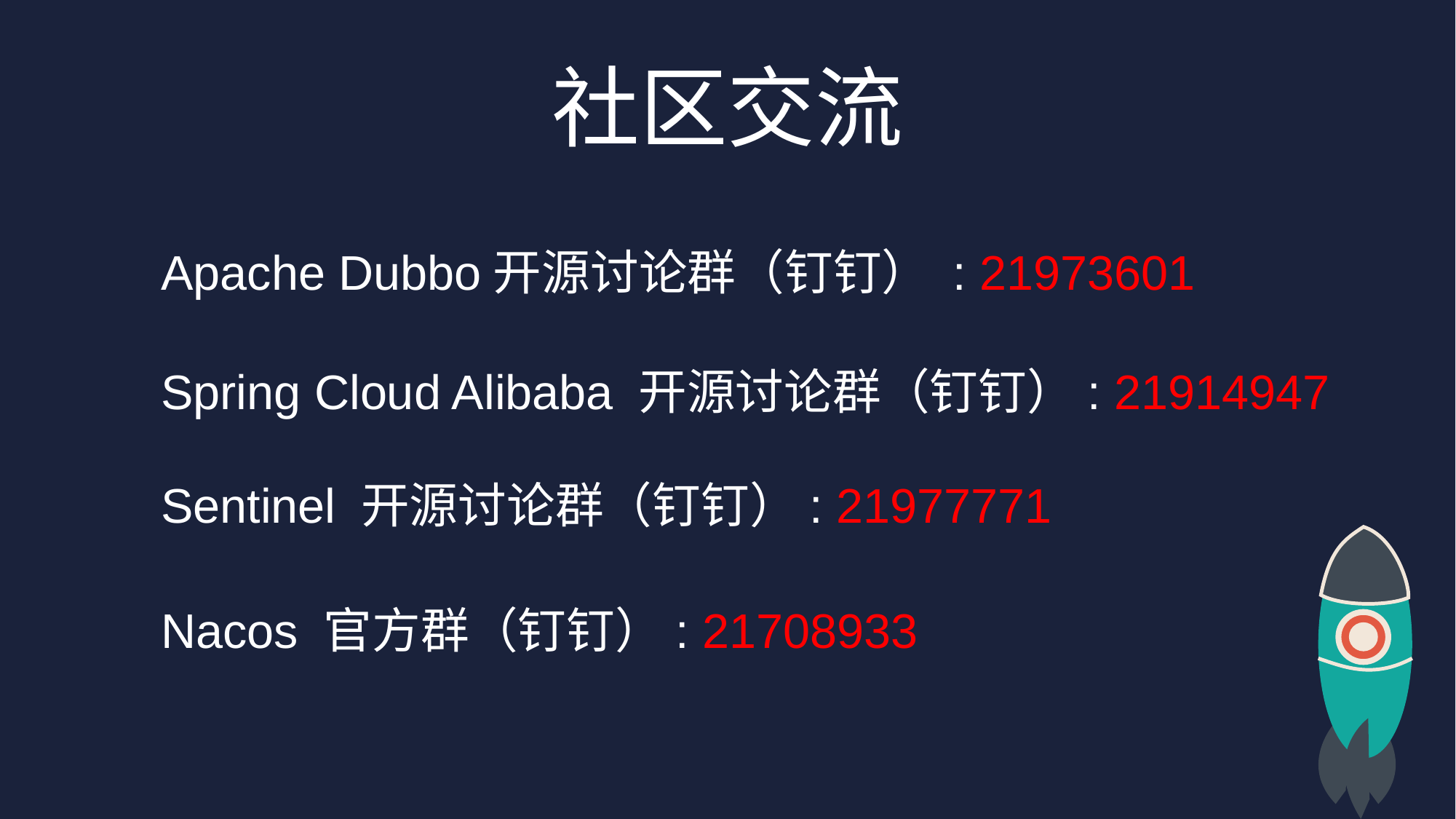

社区交流
Apache Dubbo开源讨论群（钉钉） : 21973601
Spring Cloud Alibaba 开源讨论群（钉钉）: 21914947
Sentinel 开源讨论群（钉钉）: 21977771
Nacos 官方群（钉钉）: 21708933